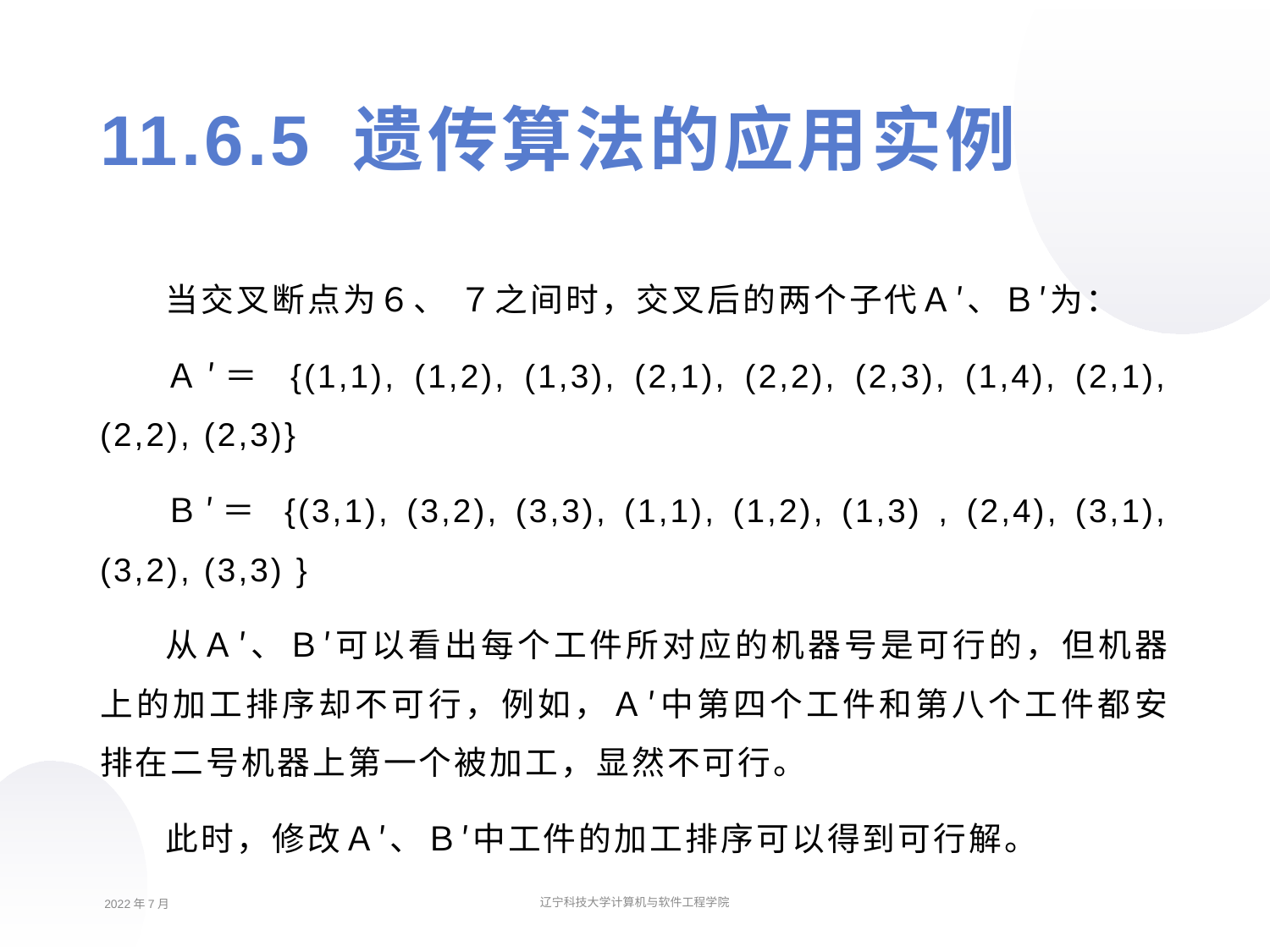

11.6.5 遗传算法的应用实例
当交叉断点为６、 ７之间时，交叉后的两个子代Ａ′、Ｂ′为：
Ａ′＝ {(1,1), (1,2), (1,3), (2,1), (2,2), (2,3), (1,4), (2,1), (2,2), (2,3)}
Ｂ′＝ {(3,1), (3,2), (3,3), (1,1), (1,2), (1,3) , (2,4), (3,1), (3,2), (3,3) }
从Ａ′、Ｂ′可以看出每个工件所对应的机器号是可行的，但机器上的加工排序却不可行，例如，Ａ′中第四个工件和第八个工件都安排在二号机器上第一个被加工，显然不可行。
此时，修改Ａ′、Ｂ′中工件的加工排序可以得到可行解。

2022年7月
辽宁科技大学计算机与软件工程学院
190